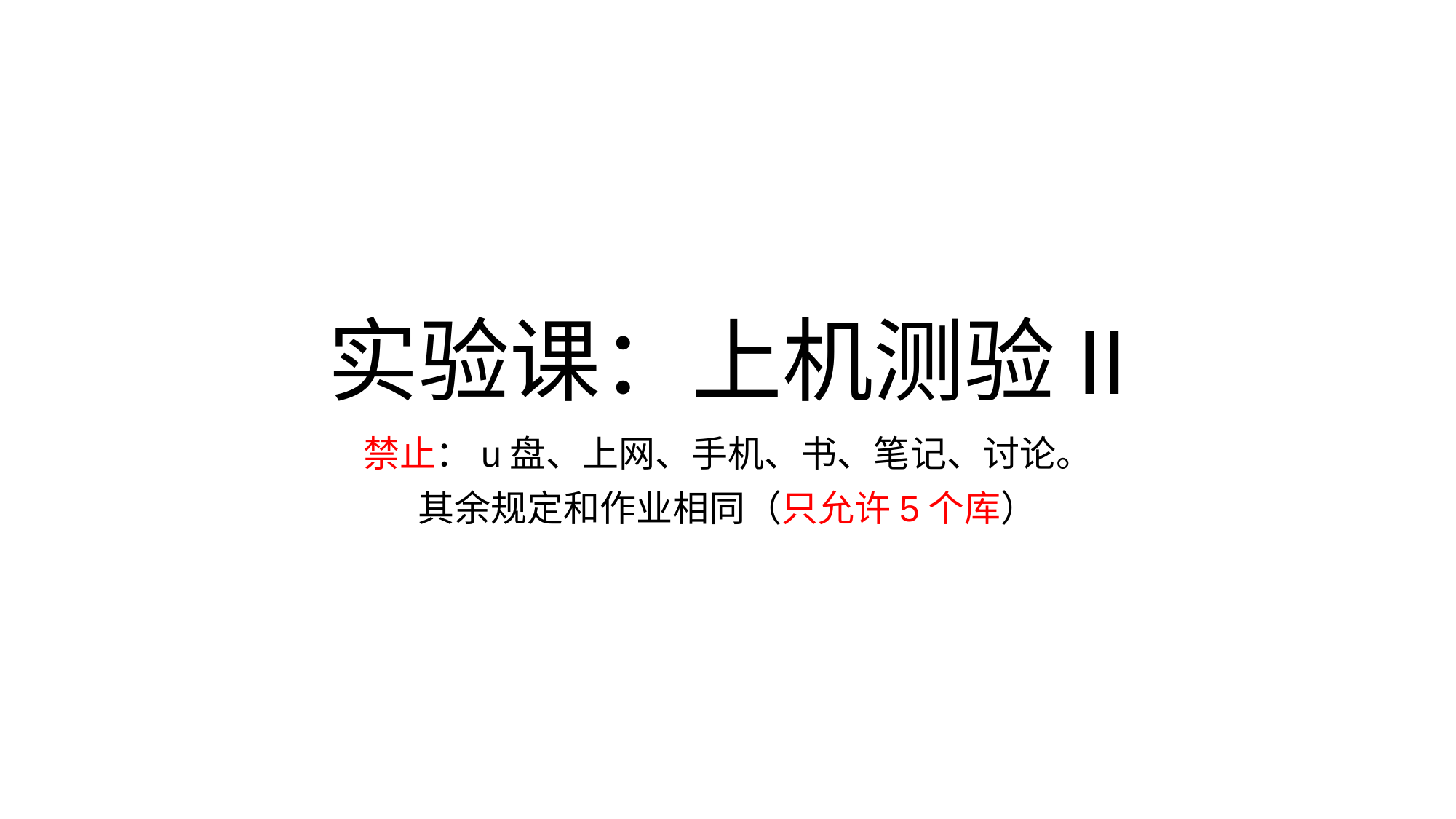

# 实验课：上机测验II
禁止：u盘、上网、手机、书、笔记、讨论。
其余规定和作业相同（只允许5个库）